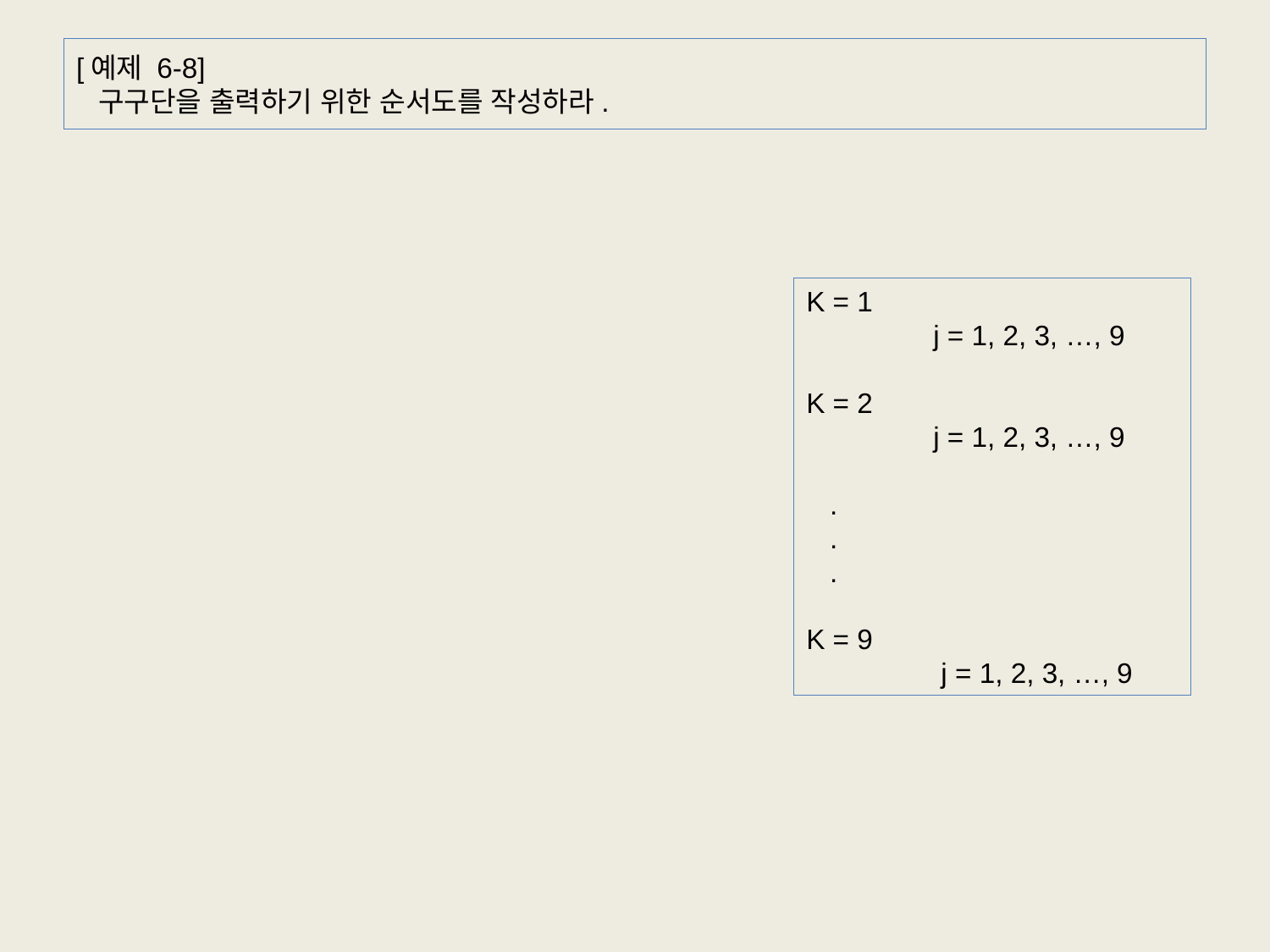

# [예제 6-8]   구구단을 출력하기 위한 순서도를 작성하라.
K = 1
	j = 1, 2, 3, …, 9

K = 2
	j = 1, 2, 3, …, 9

   .
   .
   .

K = 9
	 j = 1, 2, 3, …, 9